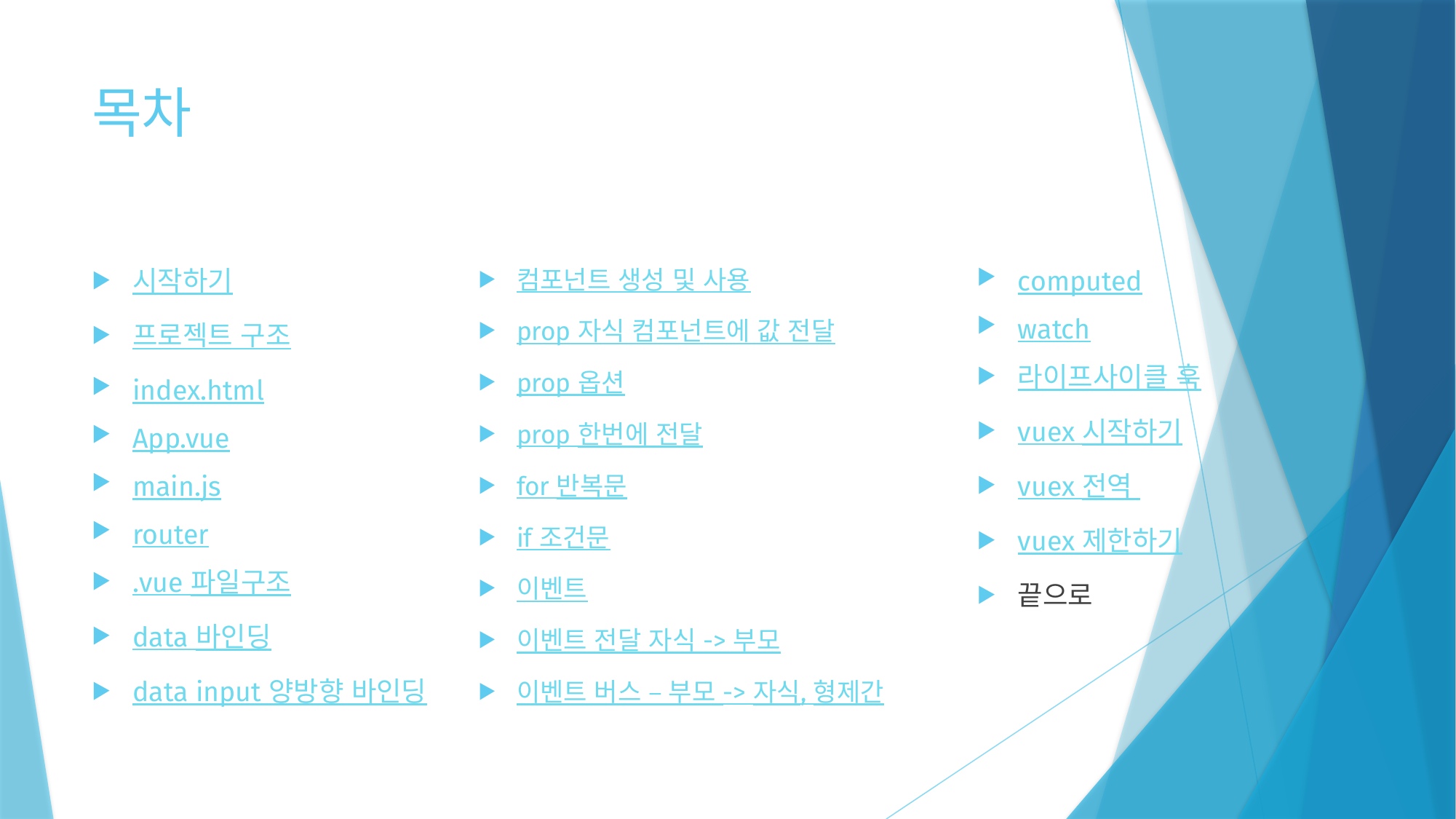

# 목차
computed
watch
라이프사이클 훅
vuex 시작하기
vuex 전역
vuex 제한하기
끝으로
시작하기
프로젝트 구조
index.html
App.vue
main.js
router
.vue 파일구조
data 바인딩
data input 양방향 바인딩
컴포넌트 생성 및 사용
prop 자식 컴포넌트에 값 전달
prop 옵션
prop 한번에 전달
for 반복문
if 조건문
이벤트
이벤트 전달 자식 -> 부모
이벤트 버스 – 부모 -> 자식, 형제간